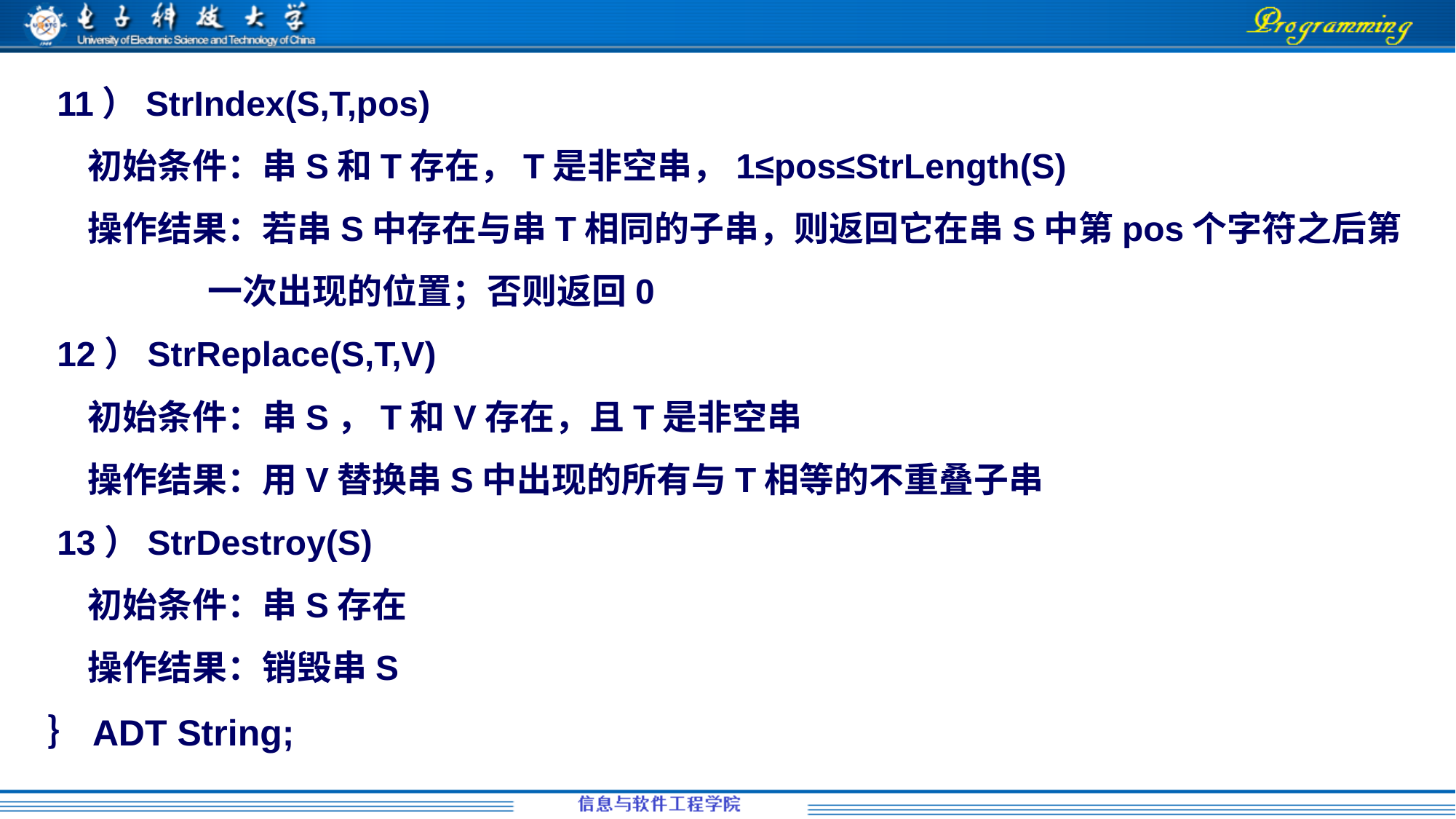

11）StrIndex(S,T,pos)
    初始条件：串S和T存在，T是非空串，1≤pos≤StrLength(S)
    操作结果：若串S中存在与串T相同的子串，则返回它在串S中第pos个字符之后第
                   一次出现的位置；否则返回0
 12）StrReplace(S,T,V)
    初始条件：串S，T和V存在，且T是非空串
    操作结果：用V替换串S中出现的所有与T相等的不重叠子串
 13）StrDestroy(S)
    初始条件：串S存在
    操作结果：销毁串S
｝ADT String;